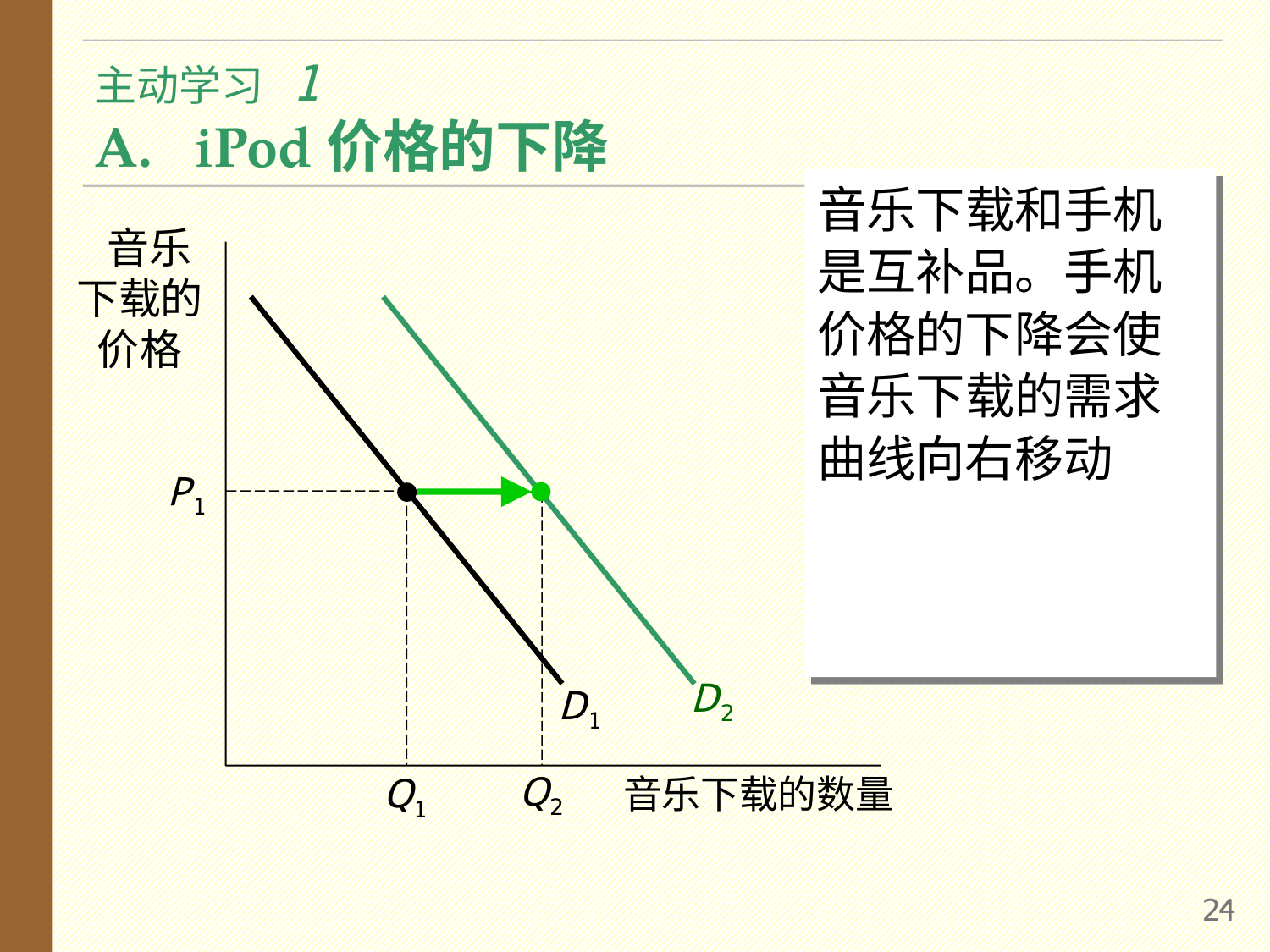

# 主动学习  1 A.   iPod价格的下降
音乐下载和手机是互补品。手机价格的下降会使音乐下载的需求曲线向右移动
 音乐下载的价格

音乐下载的数量

D1

D2
P1

Q1

Q2
24